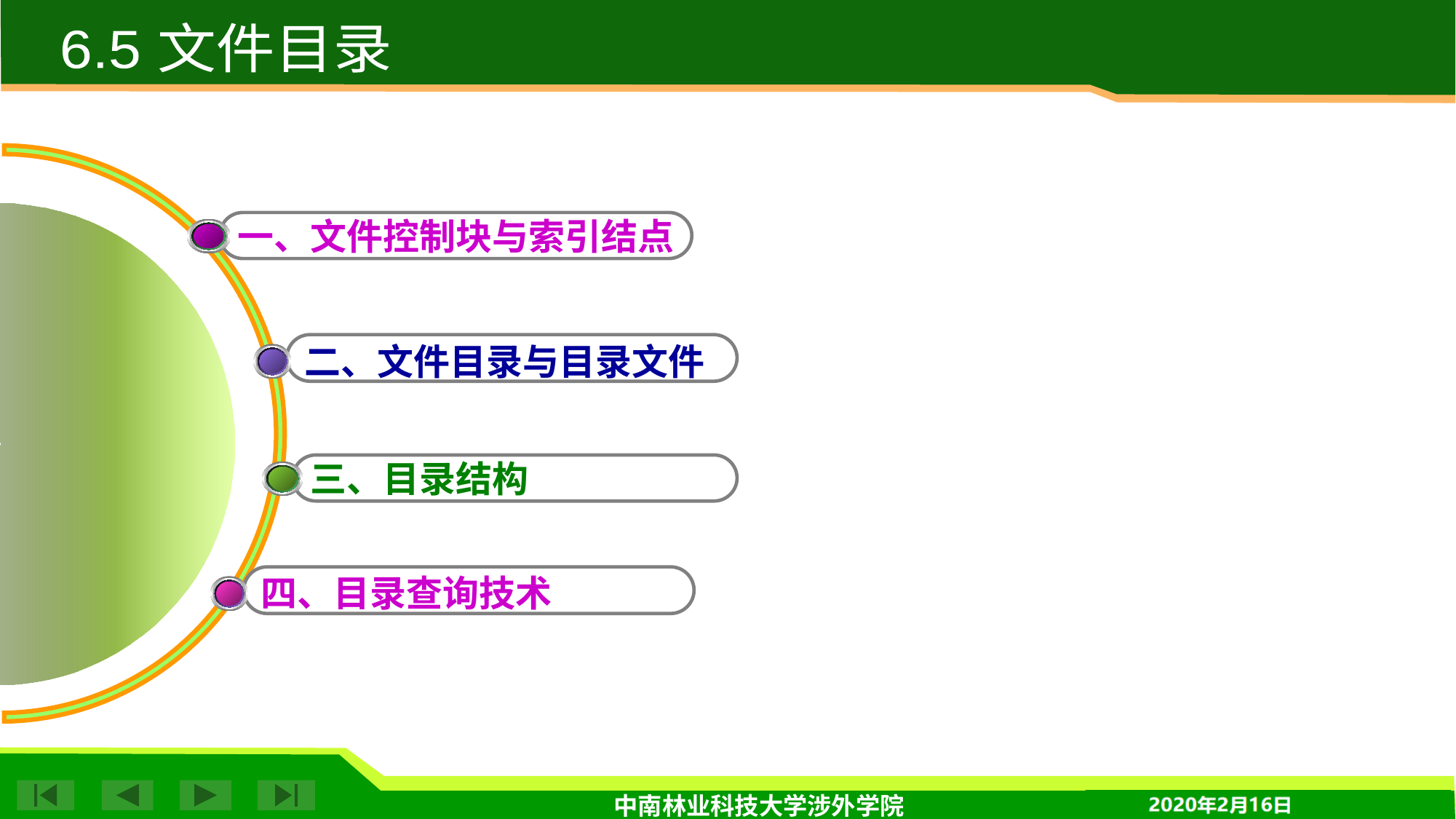

6.5 文件目录

一、文件控制块与索引结点

二、文件目录与目录文件

三、目录结构

四、目录查询技术